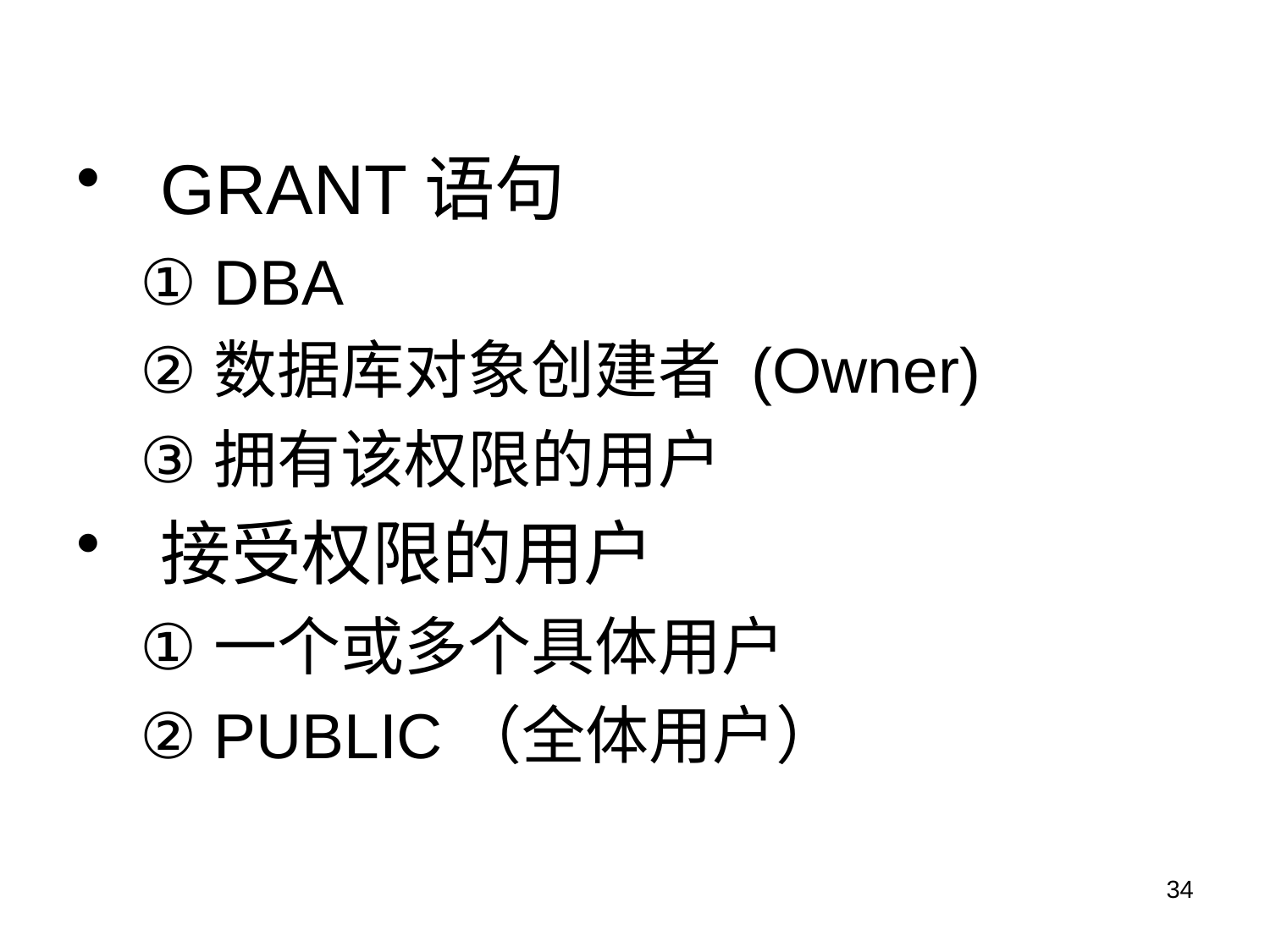

GRANT语句
DBA
数据库对象创建者 (Owner)
拥有该权限的用户
接受权限的用户
一个或多个具体用户
PUBLIC（全体用户）
34